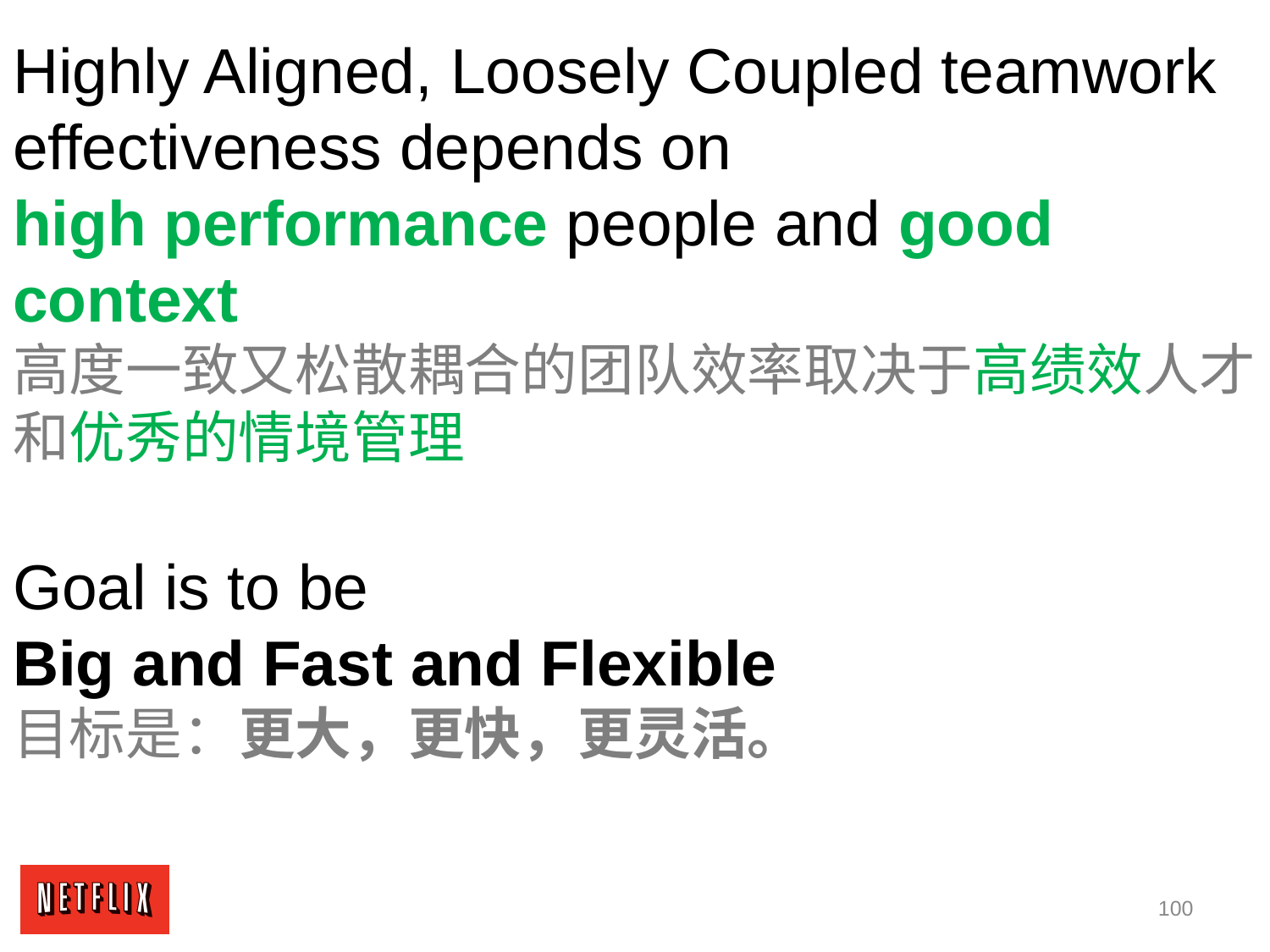

Highly Aligned, Loosely Coupled teamwork effectiveness depends on
high performance people and good context
高度一致又松散耦合的团队效率取决于高绩效人才和优秀的情境管理
Goal is to be
Big and Fast and Flexible
目标是：更大，更快，更灵活。
100